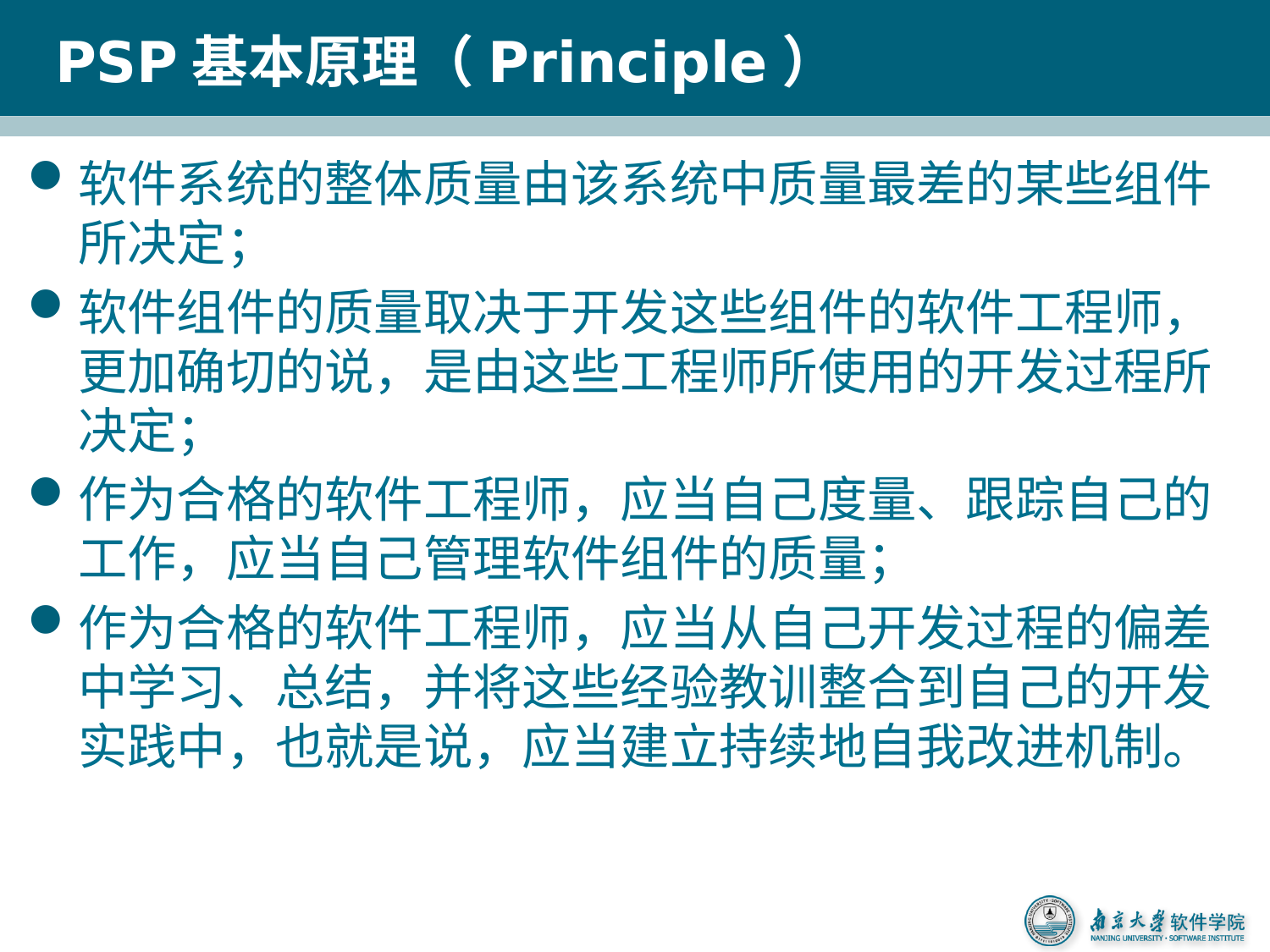

# PSP基本原理（Principle）
软件系统的整体质量由该系统中质量最差的某些组件所决定；
软件组件的质量取决于开发这些组件的软件工程师，更加确切的说，是由这些工程师所使用的开发过程所决定；
作为合格的软件工程师，应当自己度量、跟踪自己的工作，应当自己管理软件组件的质量；
作为合格的软件工程师，应当从自己开发过程的偏差中学习、总结，并将这些经验教训整合到自己的开发实践中，也就是说，应当建立持续地自我改进机制。